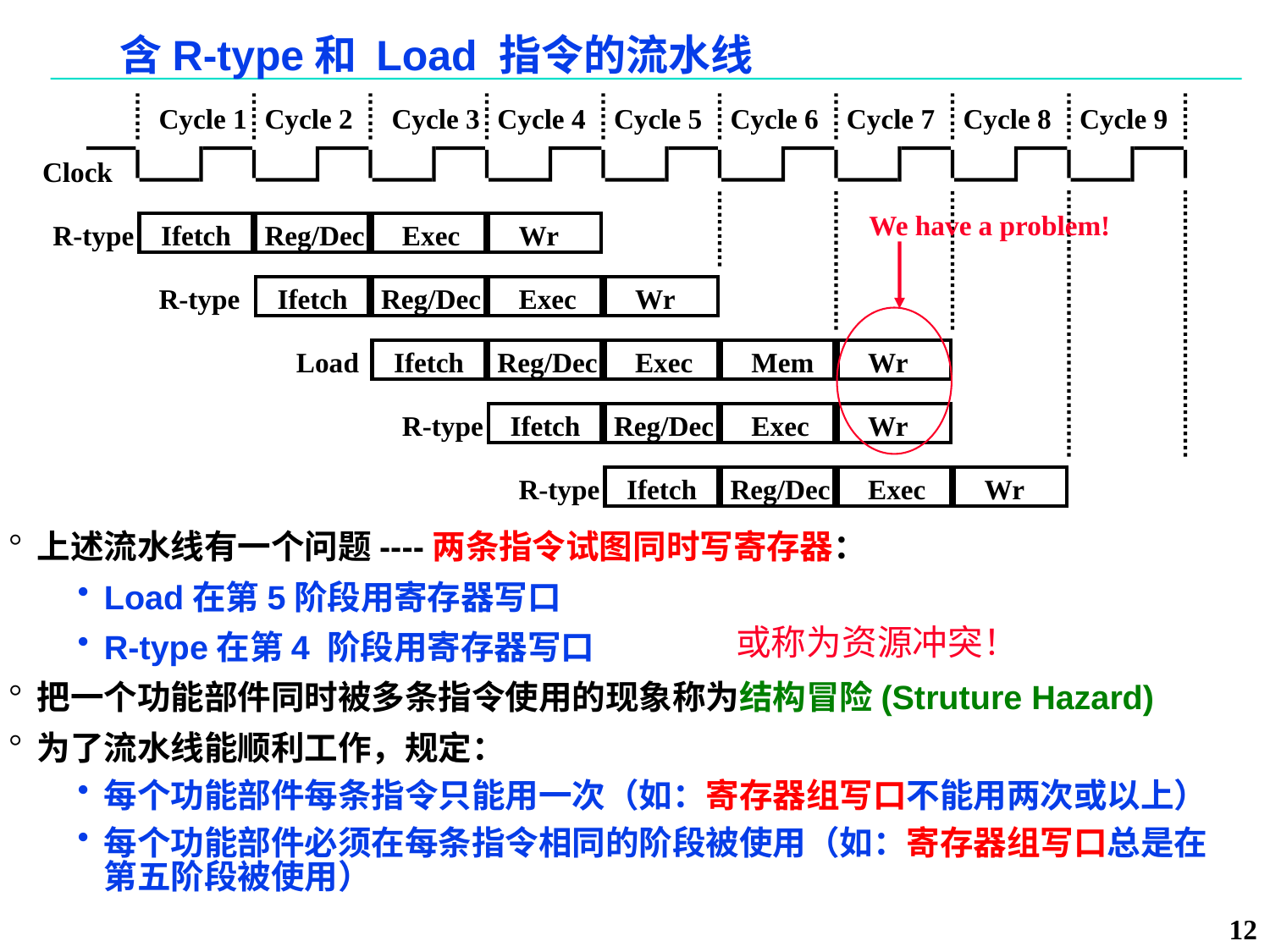

# 含R-type和 Load 指令的流水线

Cycle 1
Cycle 2
Cycle 3
Cycle 4
Cycle 5
Cycle 6
Cycle 7
Cycle 8
Cycle 9

Clock

We have a problem!

R-type
Ifetch

Reg/Dec

Exec

Wr

R-type
Ifetch

Reg/Dec

Exec

Wr

Load
Ifetch

Reg/Dec

Exec

Mem

Wr

R-type
Ifetch

Reg/Dec

Exec

Wr

R-type
Ifetch

Reg/Dec

Exec

Wr

上述流水线有一个问题----两条指令试图同时写寄存器：
Load在第5阶段用寄存器写口
R-type在第4 阶段用寄存器写口
把一个功能部件同时被多条指令使用的现象称为结构冒险(Struture Hazard)
为了流水线能顺利工作，规定：
每个功能部件每条指令只能用一次（如：寄存器组写口不能用两次或以上）
每个功能部件必须在每条指令相同的阶段被使用（如：寄存器组写口总是在第五阶段被使用）
或称为资源冲突！